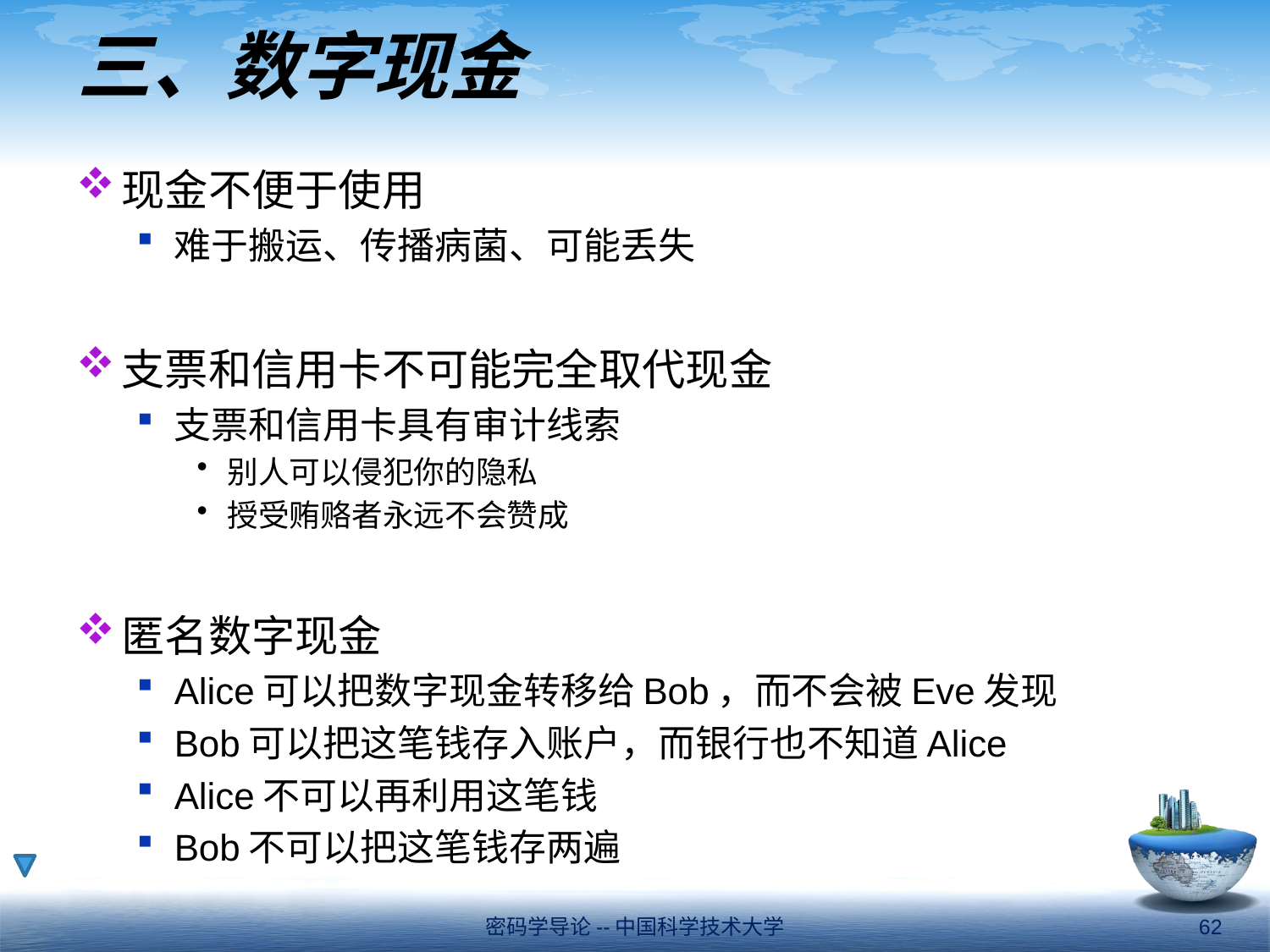

# 三、数字现金
现金不便于使用
难于搬运、传播病菌、可能丢失

支票和信用卡不可能完全取代现金
支票和信用卡具有审计线索
别人可以侵犯你的隐私
授受贿赂者永远不会赞成

匿名数字现金
Alice可以把数字现金转移给Bob，而不会被Eve发现
Bob可以把这笔钱存入账户，而银行也不知道Alice
Alice不可以再利用这笔钱
Bob不可以把这笔钱存两遍

密码学导论--中国科学技术大学
62